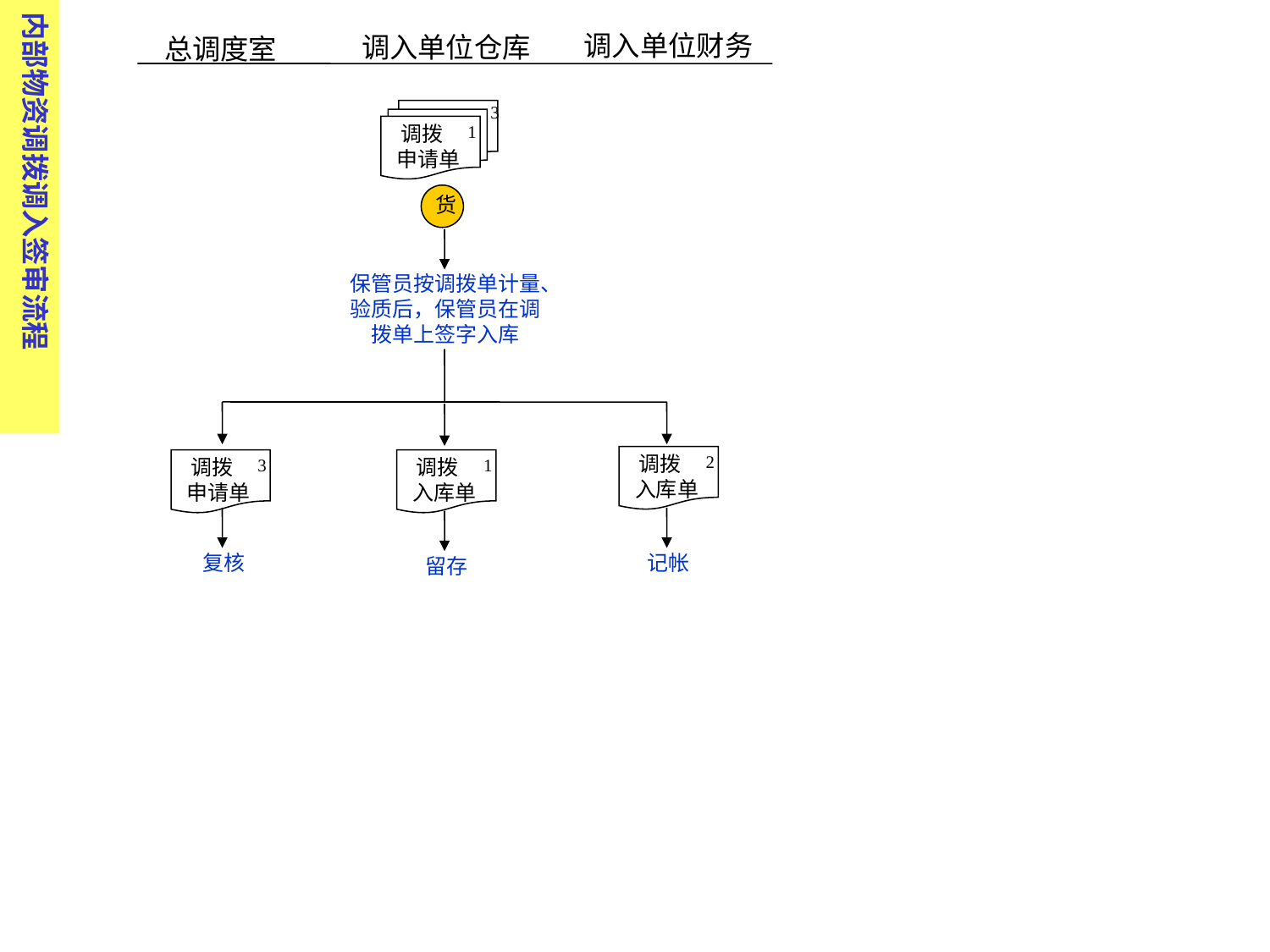

内部物资调拨调入签审流程
调入单位财务
调入单位仓库
总调度室

3

调拨    申请单
1
1

货

保管员按调拨单计量、验质后，保管员在调拨单上签字入库

调拨    入库单
2

调拨    申请单
3
调拨    入库单
1

复核
记帐
留存
87